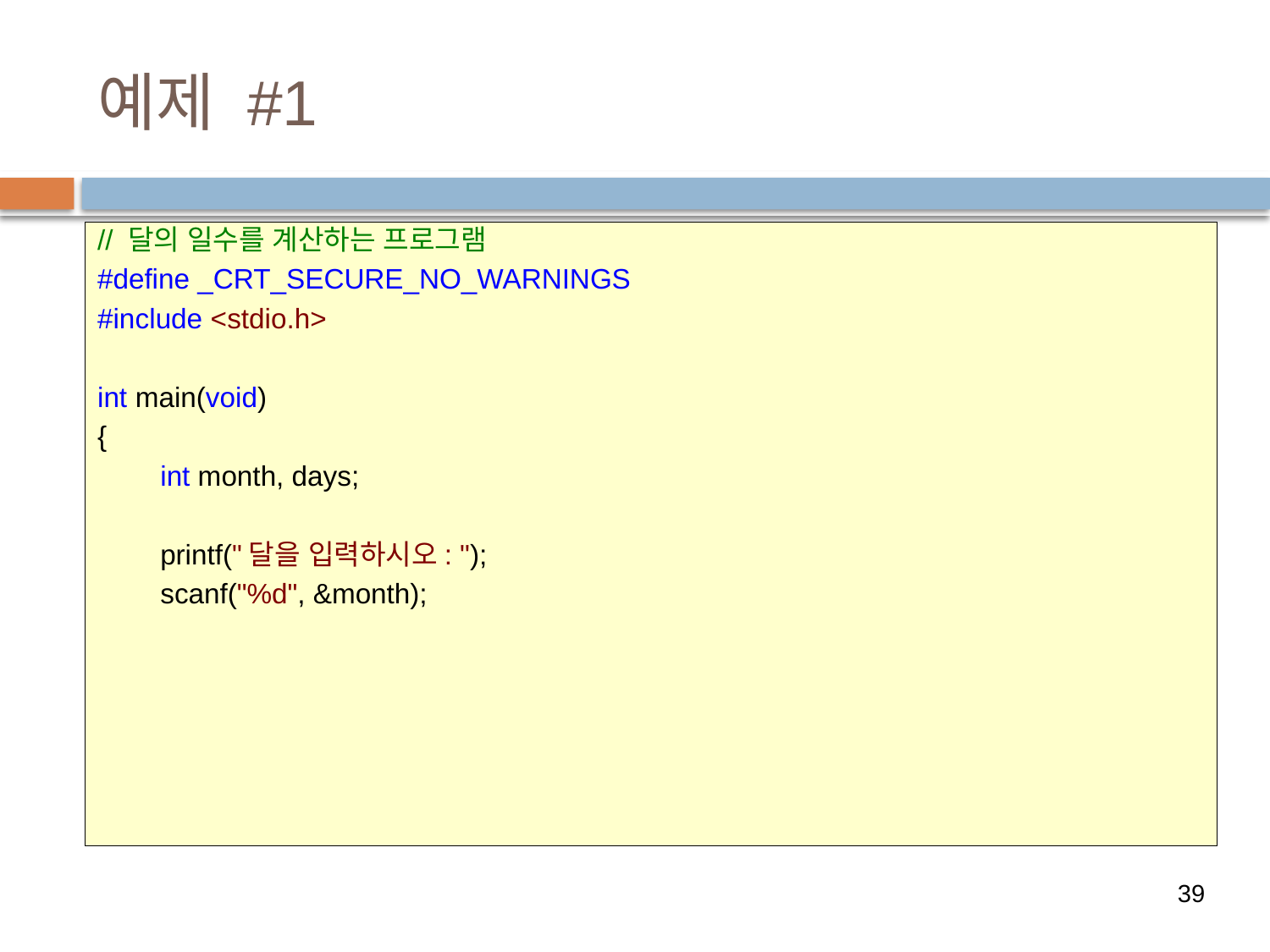

# 예제 #1
// 달의 일수를 계산하는 프로그램
#define _CRT_SECURE_NO_WARNINGS
#include <stdio.h>

int main(void)
{
        int month, days;

        printf("달을 입력하시오: ");
        scanf("%d", &month);

39